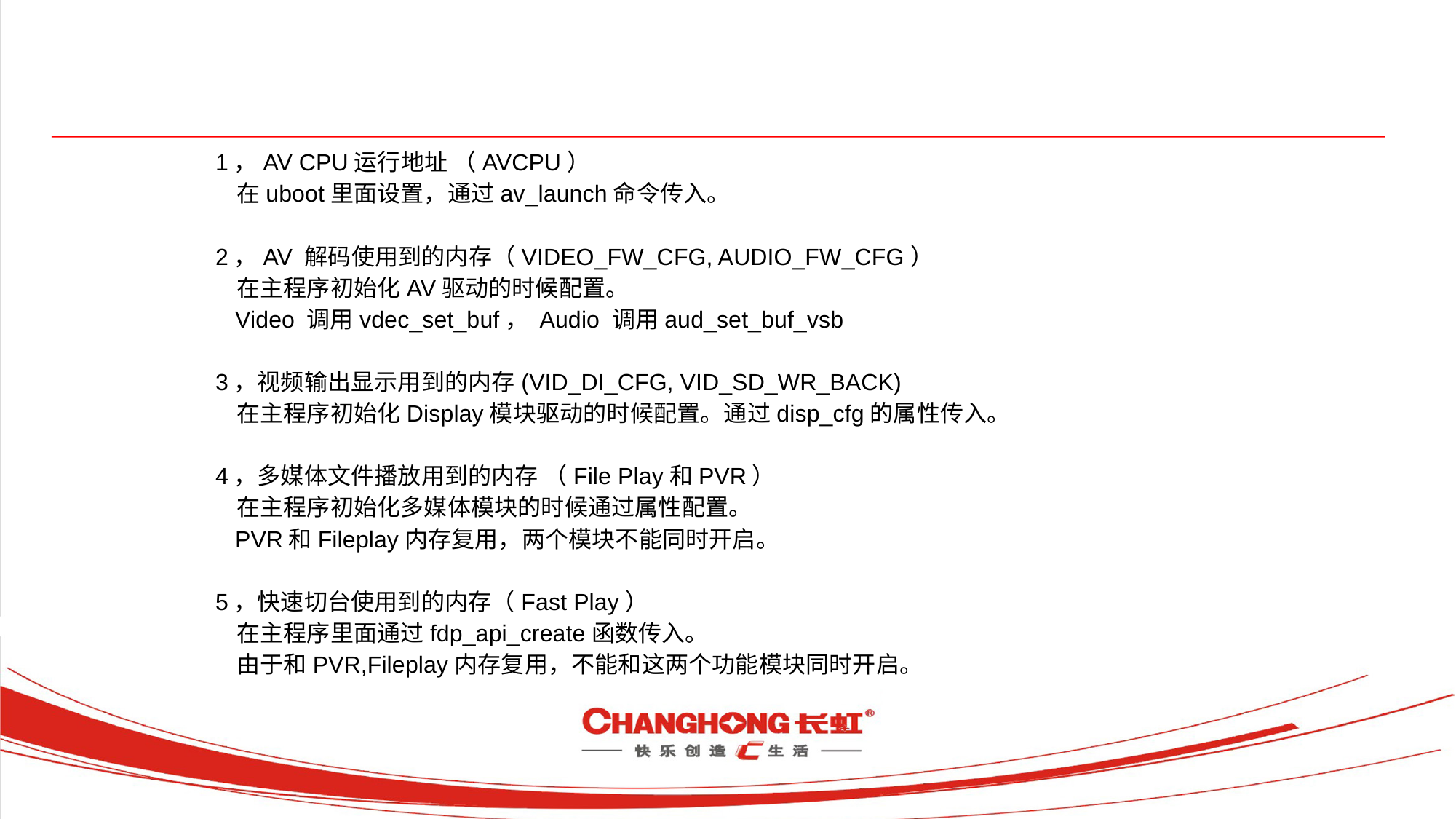

1，AV CPU运行地址 （AVCPU）
   在uboot里面设置，通过av_launch命令传入。

2，AV 解码使用到的内存（VIDEO_FW_CFG, AUDIO_FW_CFG）
   在主程序初始化AV驱动的时候配置。
   Video 调用vdec_set_buf， Audio 调用aud_set_buf_vsb

3，视频输出显示用到的内存(VID_DI_CFG, VID_SD_WR_BACK)
   在主程序初始化Display模块驱动的时候配置。通过disp_cfg的属性传入。

4，多媒体文件播放用到的内存 （File Play和PVR）
   在主程序初始化多媒体模块的时候通过属性配置。
   PVR和Fileplay内存复用，两个模块不能同时开启。

5，快速切台使用到的内存（Fast Play）
   在主程序里面通过fdp_api_create函数传入。
   由于和PVR,Fileplay内存复用，不能和这两个功能模块同时开启。